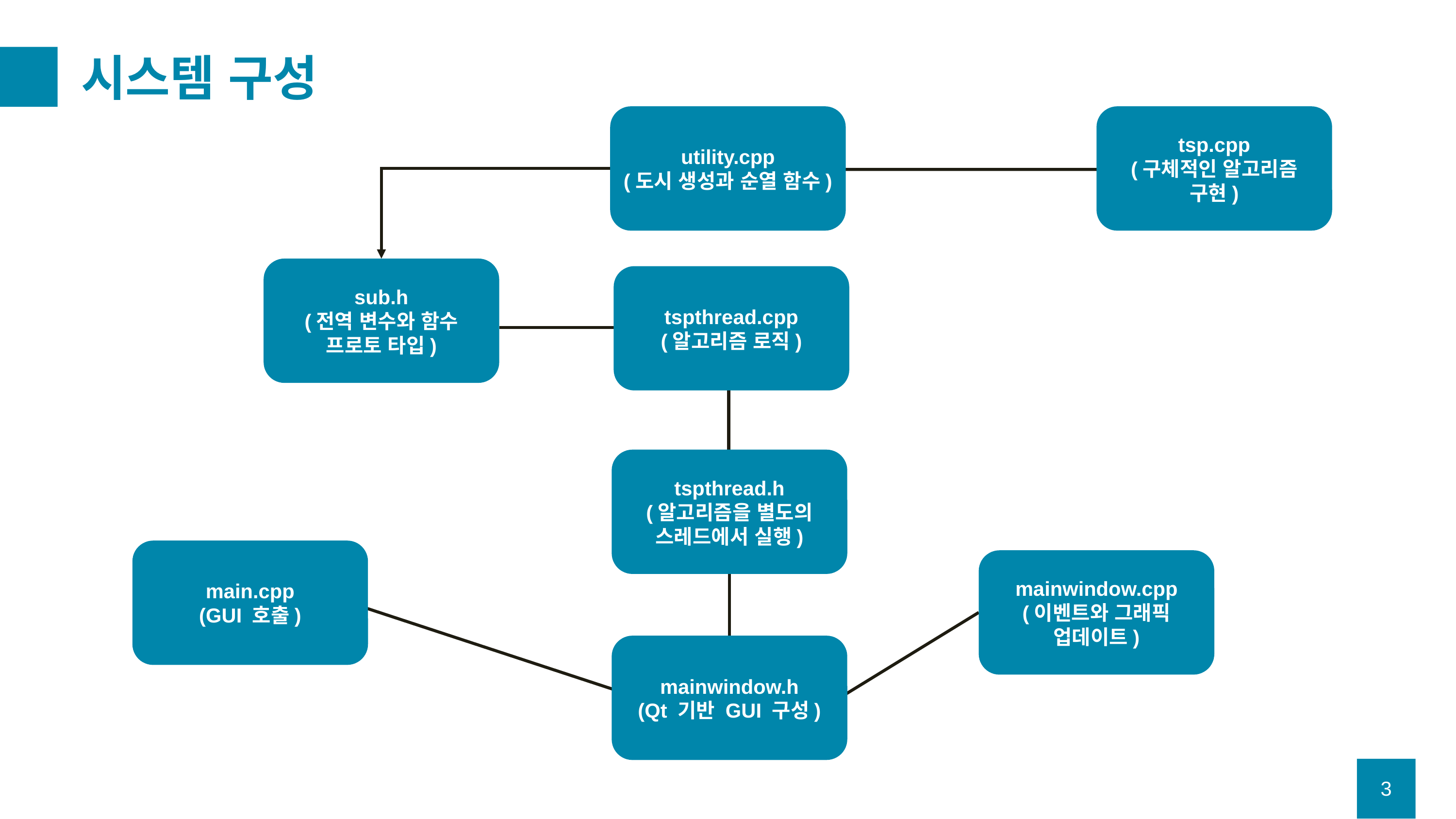

# 시스템 구성
utility.cpp
(도시 생성과 순열 함수)
tsp.cpp
(구체적인 알고리즘 구현)
sub.h
(전역 변수와 함수 프로토 타입)
tspthread.cpp
(알고리즘 로직)
tspthread.h
(알고리즘을 별도의 스레드에서 실행)
main.cpp
(GUI 호출)
mainwindow.cpp
(이벤트와 그래픽 업데이트)
mainwindow.h
(Qt 기반 GUI 구성)
3